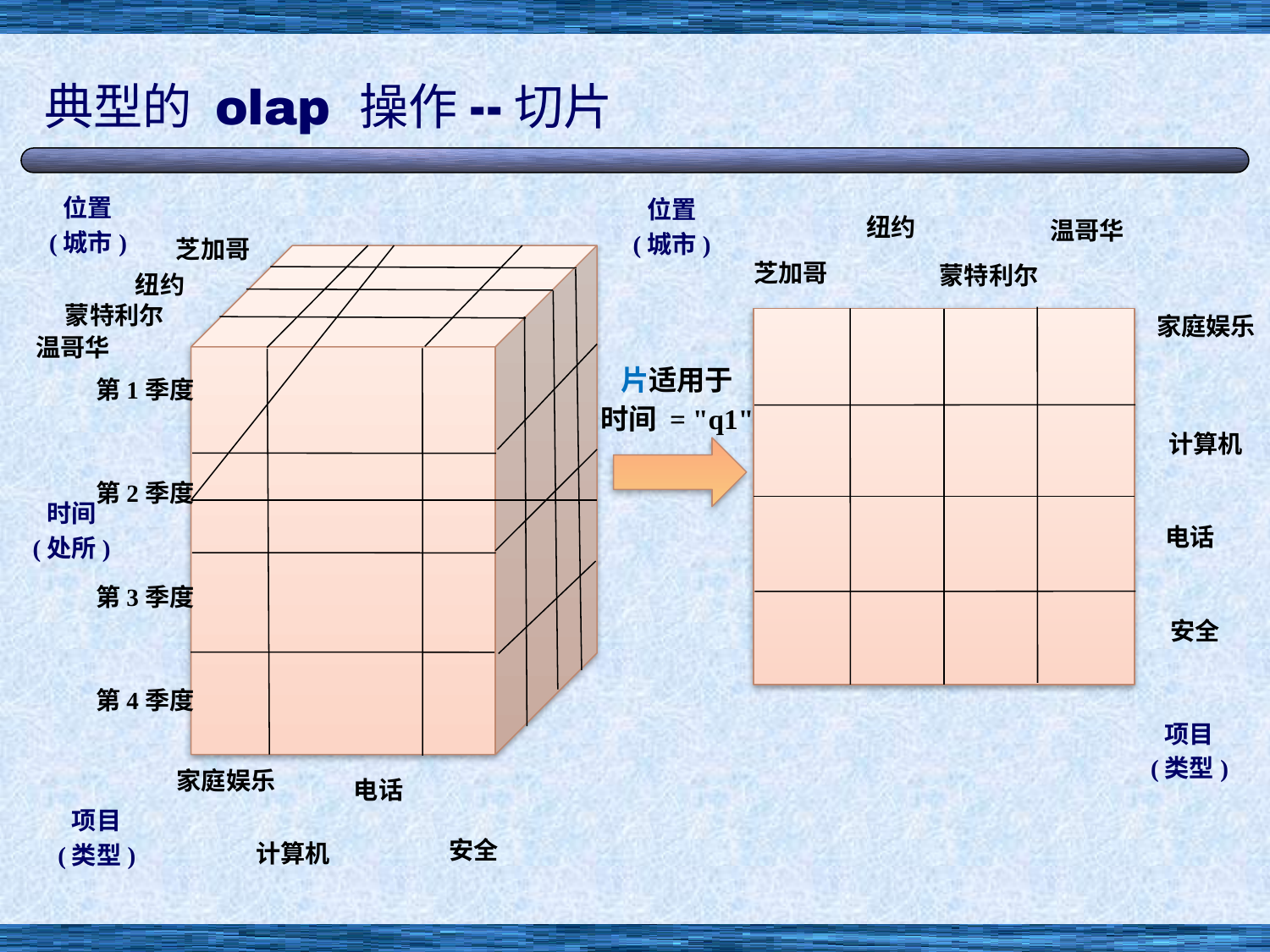

# 典型的 olap 操作--切片
位置
(城市)
位置
(城市)
纽约
温哥华
芝加哥

芝加哥
蒙特利尔
纽约
蒙特利尔
家庭娱乐

温哥华
片适用于
时间 = "q1"
第1季度

第2季度

第3季度

第4季度

计算机

时间
(处所)
电话
安全
项目
(类型)
家庭娱乐
电话
项目
(类型)
安全
计算机